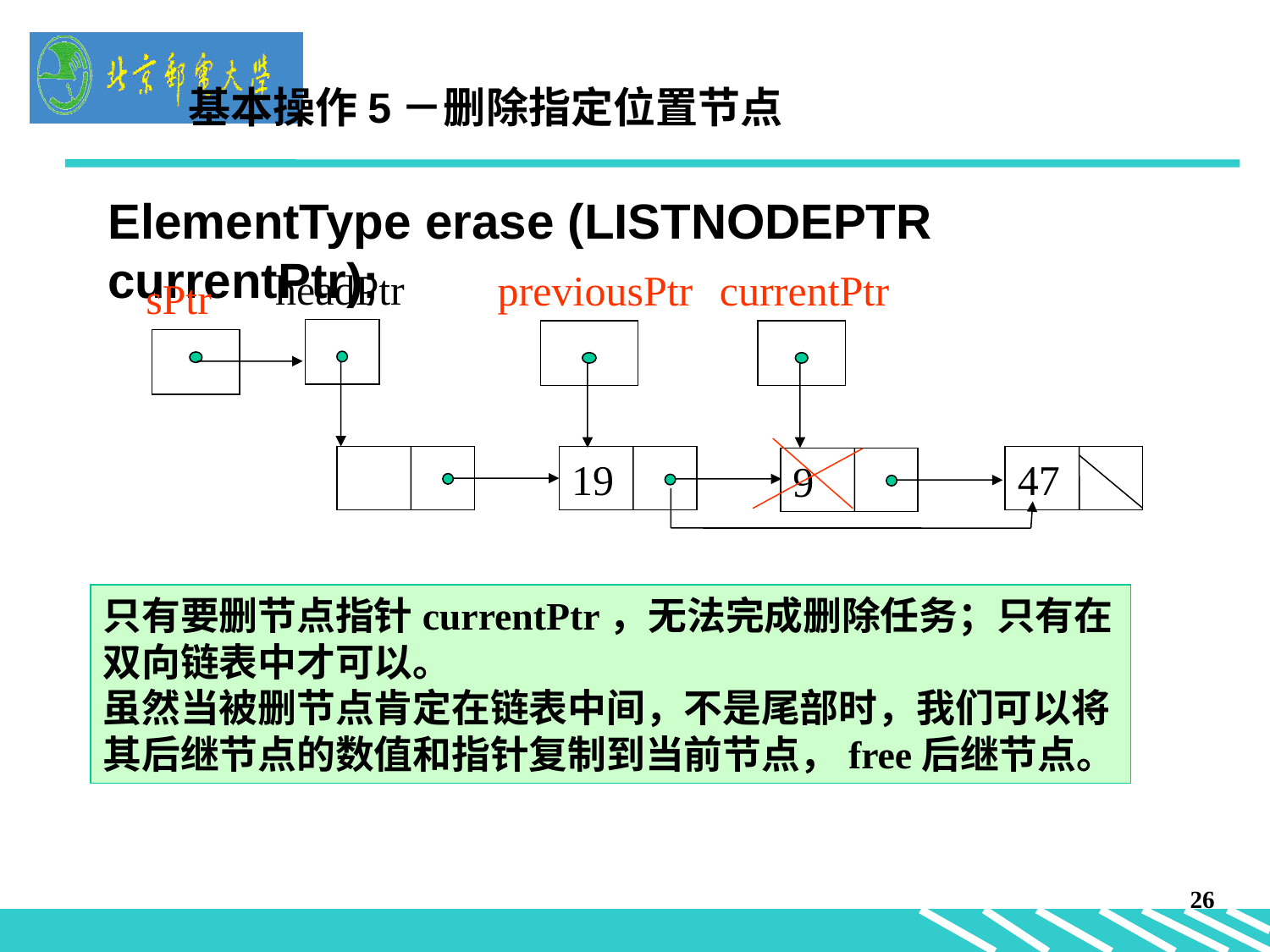

基本操作5－删除指定位置节点
ElementType erase (LISTNODEPTR currentPtr);
headPtr

previousPtr

currentPtr

   sPtr

19

47

9

只有要删节点指针currentPtr，无法完成删除任务；只有在双向链表中才可以。
虽然当被删节点肯定在链表中间，不是尾部时，我们可以将其后继节点的数值和指针复制到当前节点，free后继节点。
26